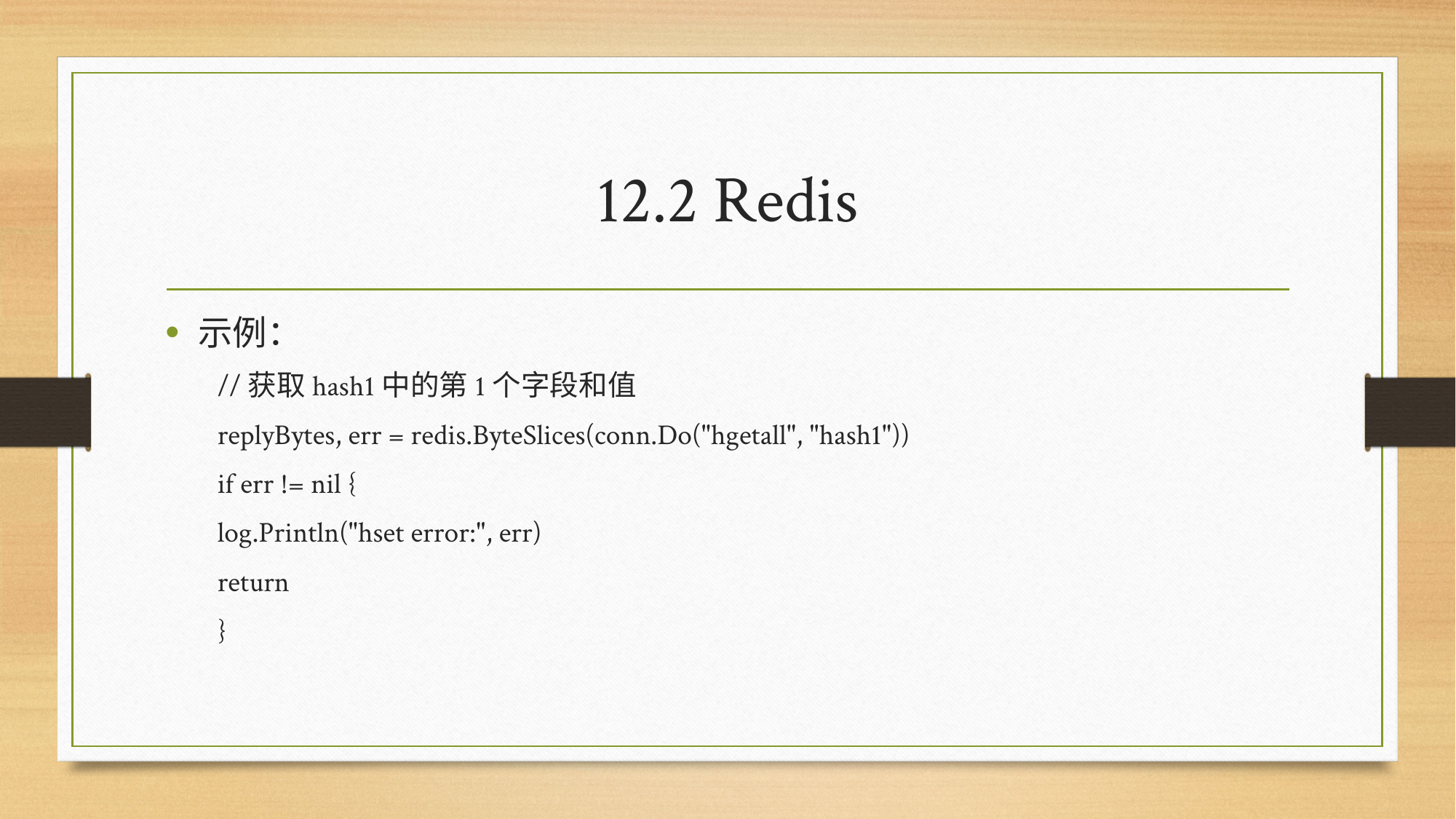

# 12.2 Redis
示例：
	//获取hash1中的第1个字段和值
	replyBytes, err = redis.ByteSlices(conn.Do("hgetall", "hash1"))
	if err != nil {
		log.Println("hset error:", err)
		return
	}